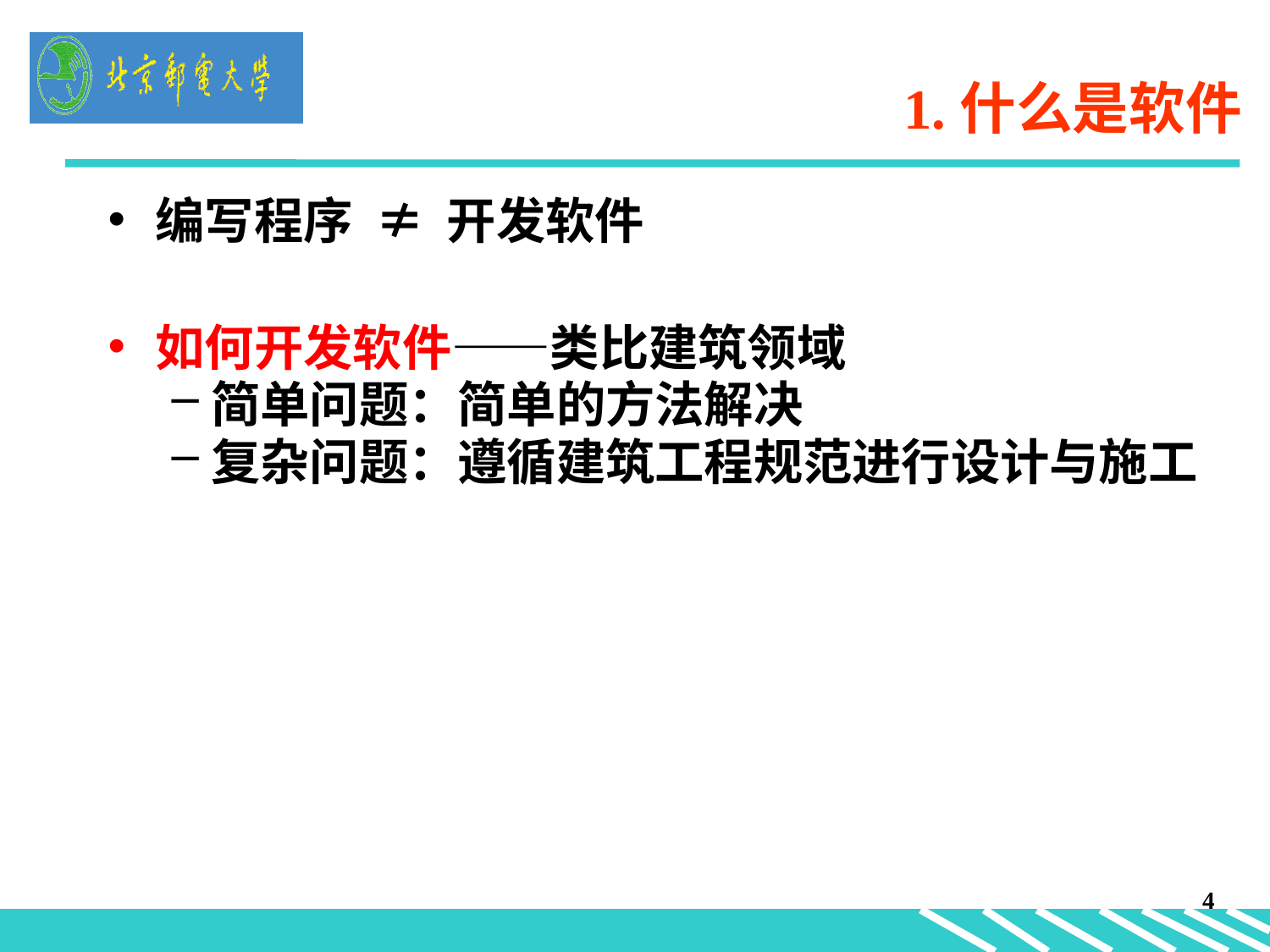

# 1.什么是软件
编写程序  ≠  开发软件

如何开发软件——类比建筑领域
简单问题：简单的方法解决
复杂问题：遵循建筑工程规范进行设计与施工

4